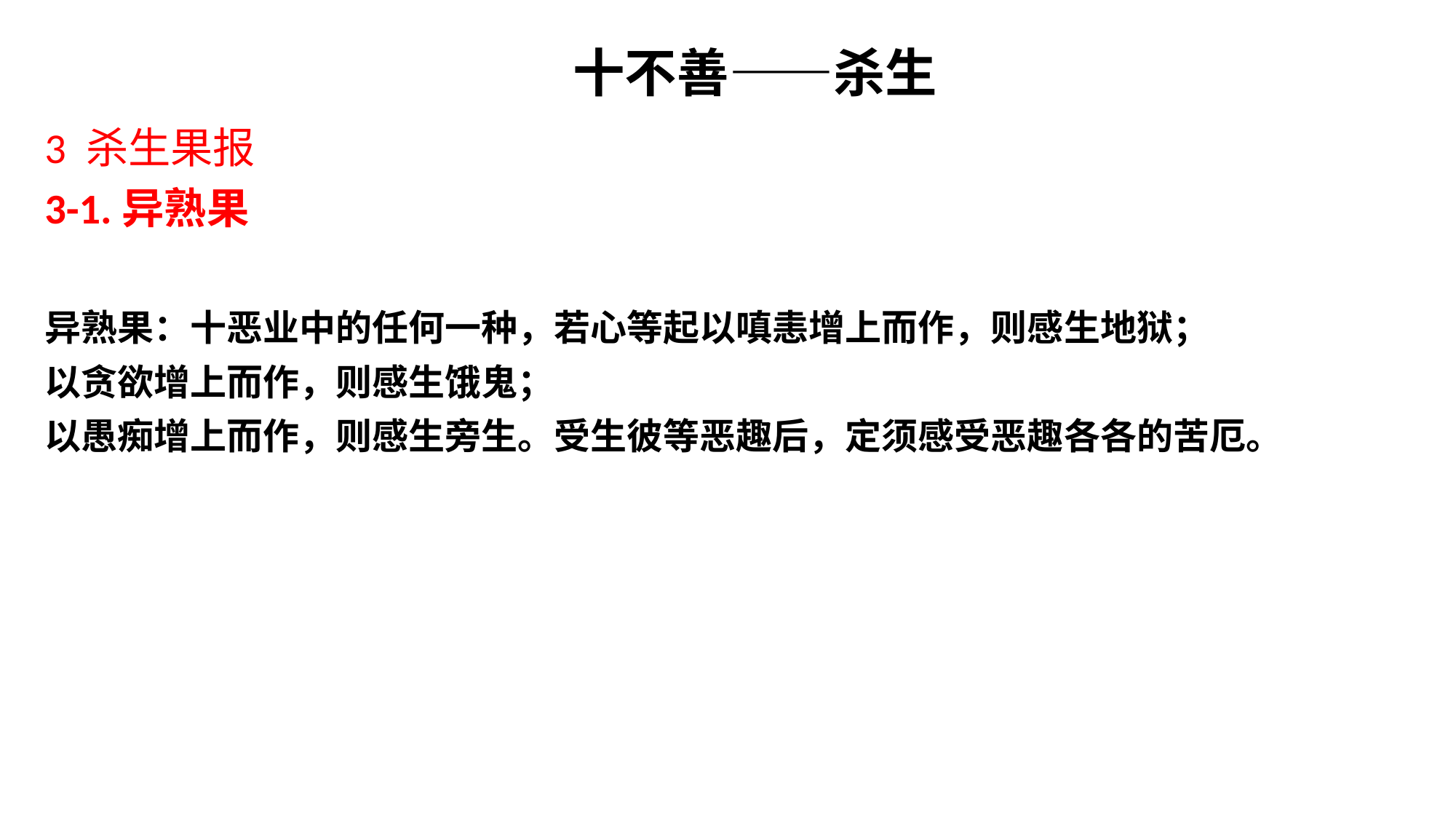

# 十不善——杀生
3 杀生果报
3-1.异熟果

异熟果：十恶业中的任何一种，若心等起以嗔恚增上而作，则感生地狱；
以贪欲增上而作，则感生饿鬼；
以愚痴增上而作，则感生旁生。受生彼等恶趣后，定须感受恶趣各各的苦厄。